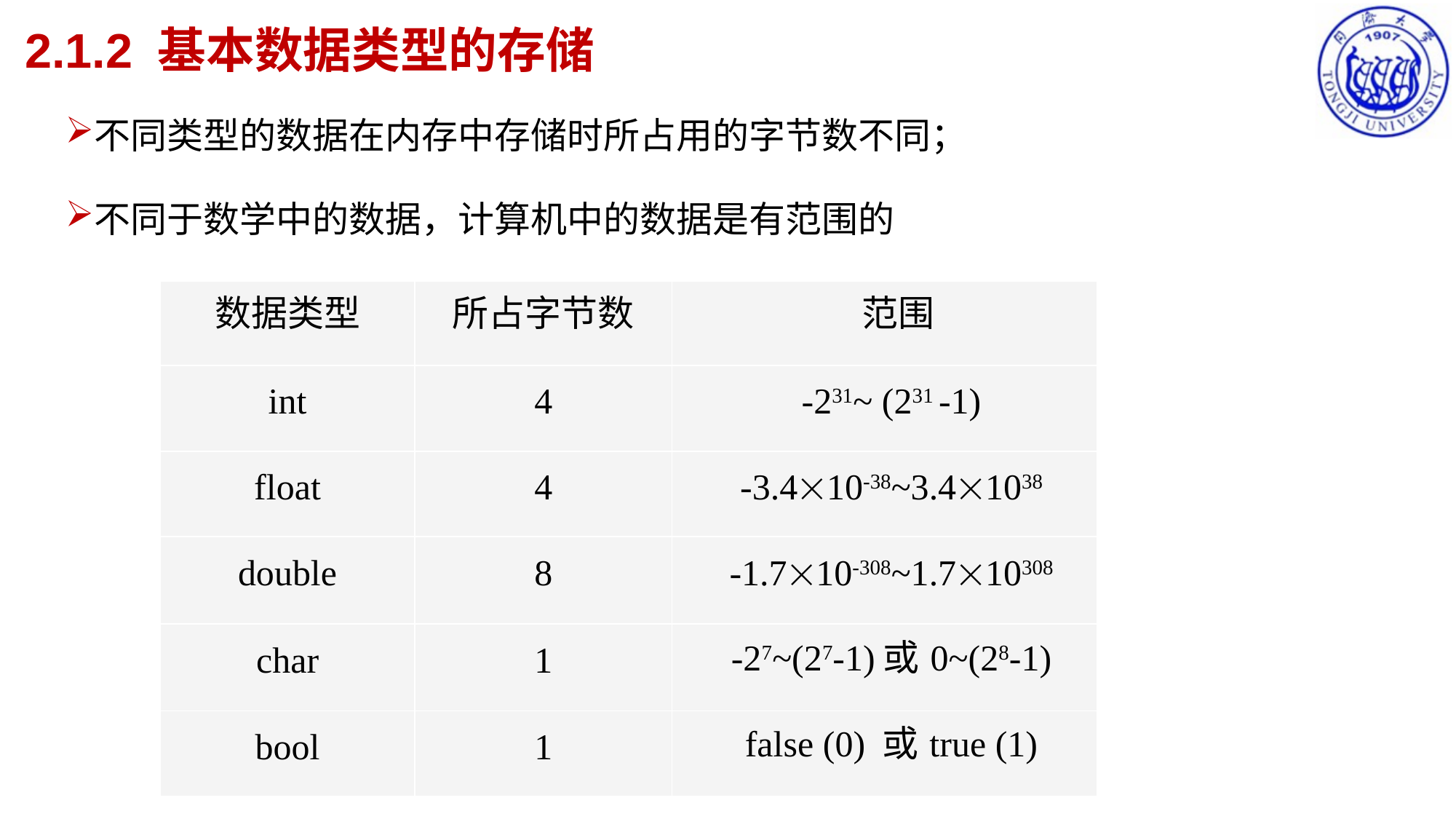

2.1.2 基本数据类型的存储
不同类型的数据在内存中存储时所占用的字节数不同；
不同于数学中的数据，计算机中的数据是有范围的
| 数据类型 | 所占字节数 | 范围 |
| --- | --- | --- |
| int | 4 | -231~ (231 -1) |
| float | 4 | -3.4×10-38~3.4×1038 |
| double | 8 | -1.7×10-308~1.7×10308 |
| char | 1 | -27~(27-1)或0~(28-1) |
| bool | 1 | false (0) 或true (1) |

4